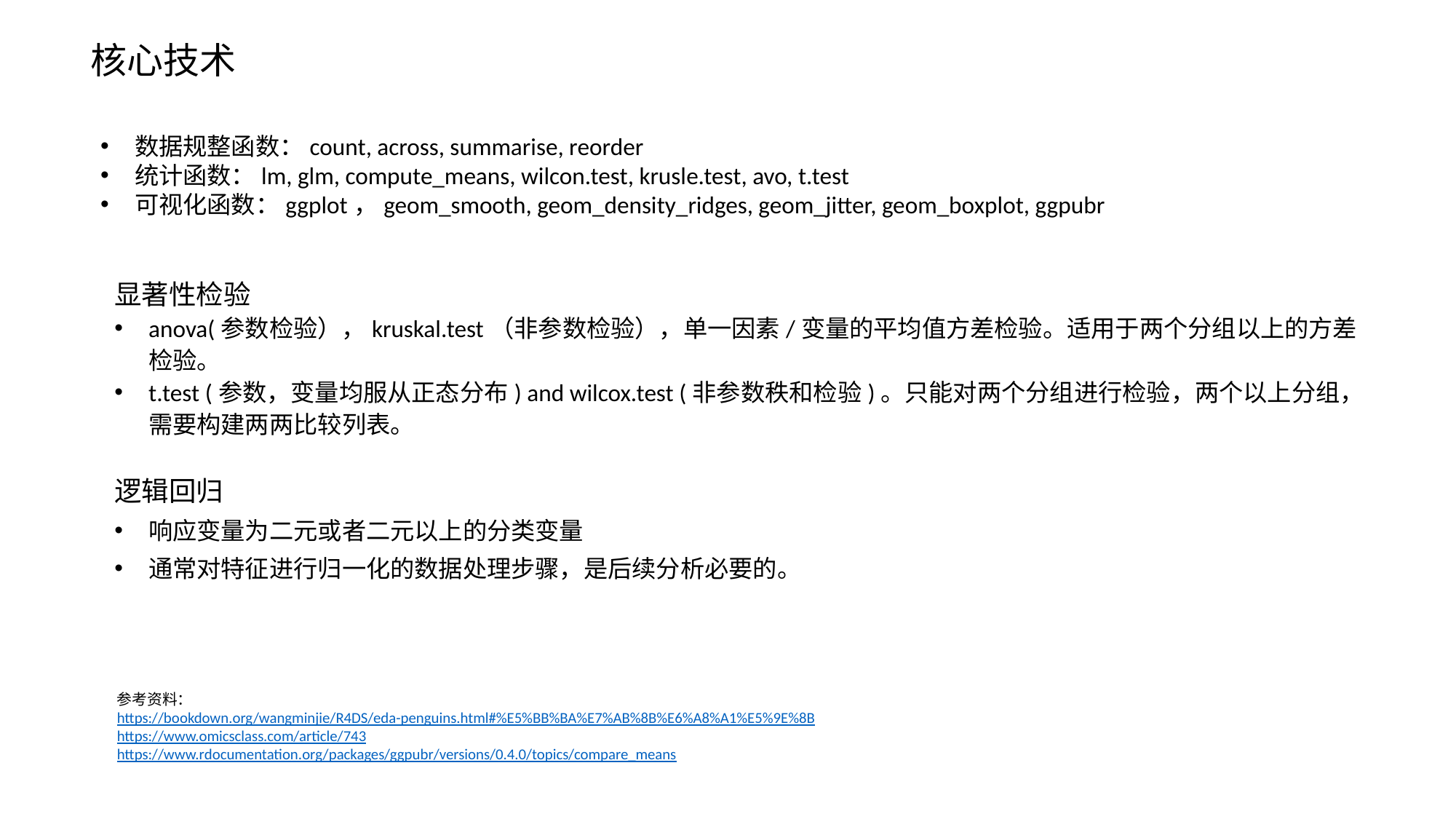

核心技术
数据规整函数：count, across, summarise, reorder
统计函数：lm, glm, compute_means, wilcon.test, krusle.test, avo, t.test
可视化函数：ggplot，geom_smooth, geom_density_ridges, geom_jitter, geom_boxplot, ggpubr
显著性检验
anova(参数检验），kruskal.test（非参数检验），单一因素/变量的平均值方差检验。适用于两个分组以上的方差检验。
t.test (参数，变量均服从正态分布) and wilcox.test (非参数秩和检验)。只能对两个分组进行检验，两个以上分组，需要构建两两比较列表。

逻辑回归
响应变量为二元或者二元以上的分类变量
通常对特征进行归一化的数据处理步骤，是后续分析必要的。

参考资料：
https://bookdown.org/wangminjie/R4DS/eda-penguins.html#%E5%BB%BA%E7%AB%8B%E6%A8%A1%E5%9E%8B
https://www.omicsclass.com/article/743
https://www.rdocumentation.org/packages/ggpubr/versions/0.4.0/topics/compare_means